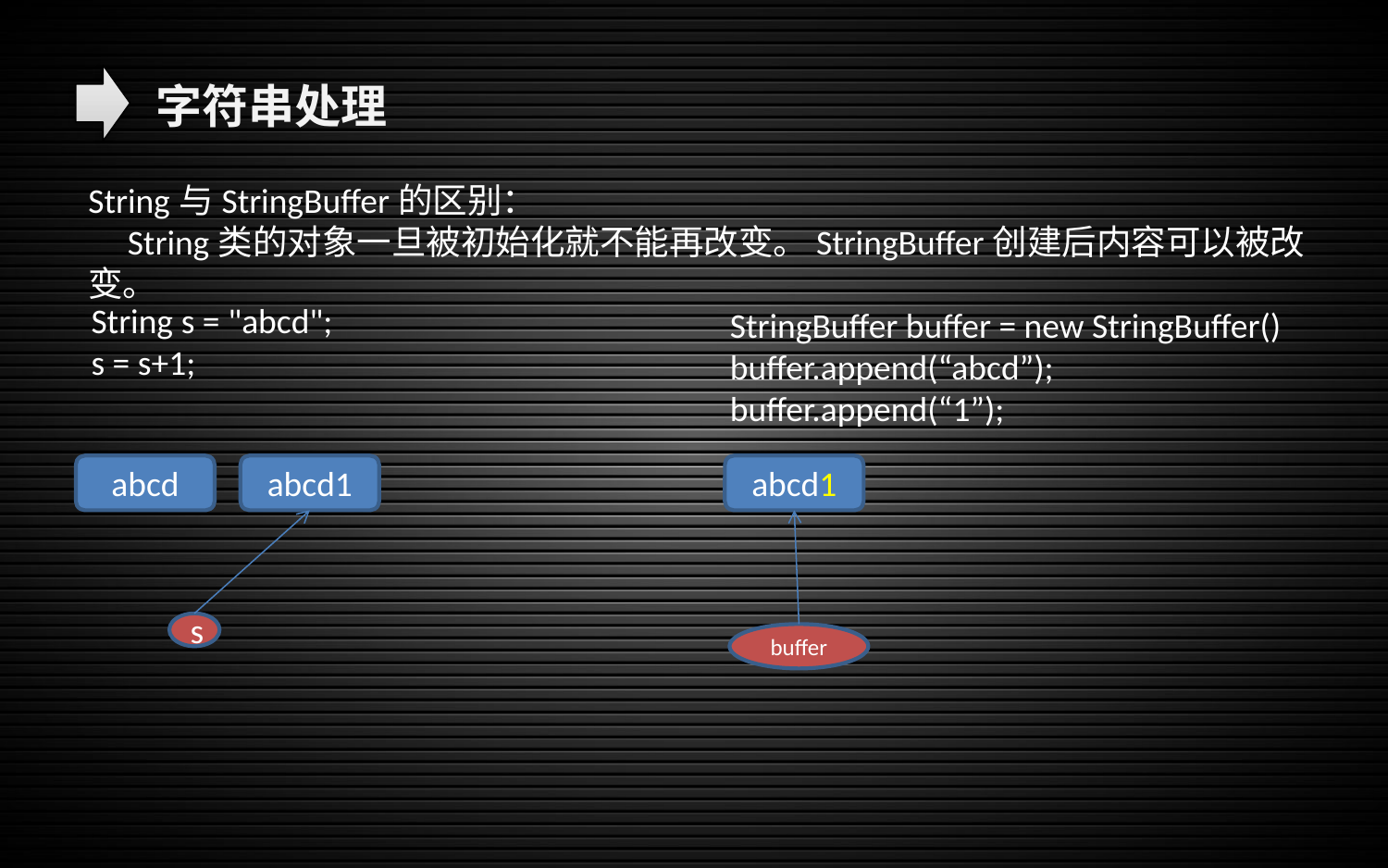

字符串处理
String与StringBuffer的区别：
     String类的对象一旦被初始化就不能再改变。StringBuffer创建后内容可以被改变。
String s = "abcd";
s = s+1;
StringBuffer buffer = new StringBuffer()
buffer.append(“abcd”);
buffer.append(“1”);
abcd
abcd1
abcd1
s
buffer